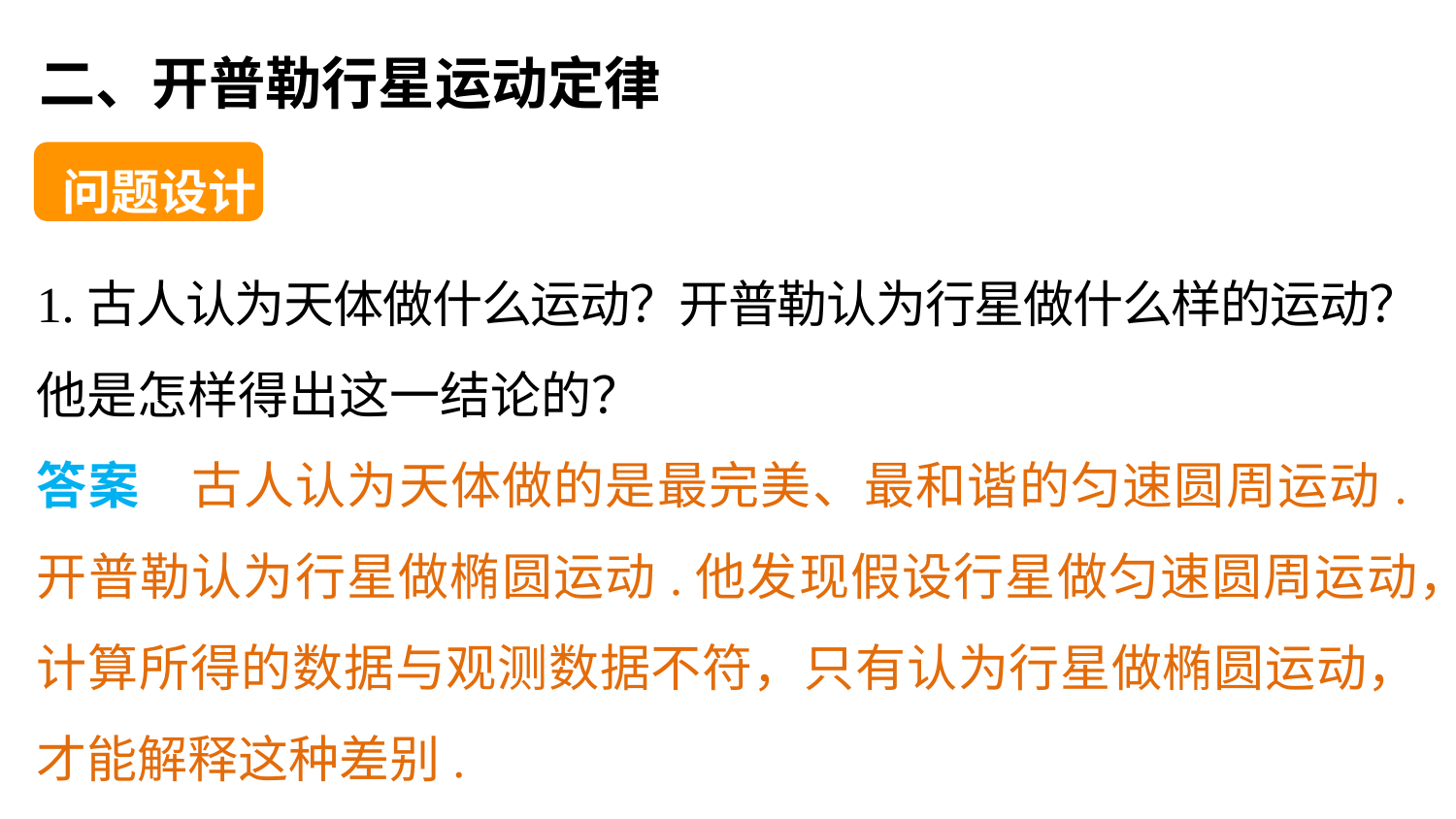

二、开普勒行星运动定律
 问题设计
1.古人认为天体做什么运动？开普勒认为行星做什么样的运动？他是怎样得出这一结论的？
答案　古人认为天体做的是最完美、最和谐的匀速圆周运动.开普勒认为行星做椭圆运动.他发现假设行星做匀速圆周运动，计算所得的数据与观测数据不符，只有认为行星做椭圆运动，才能解释这种差别.